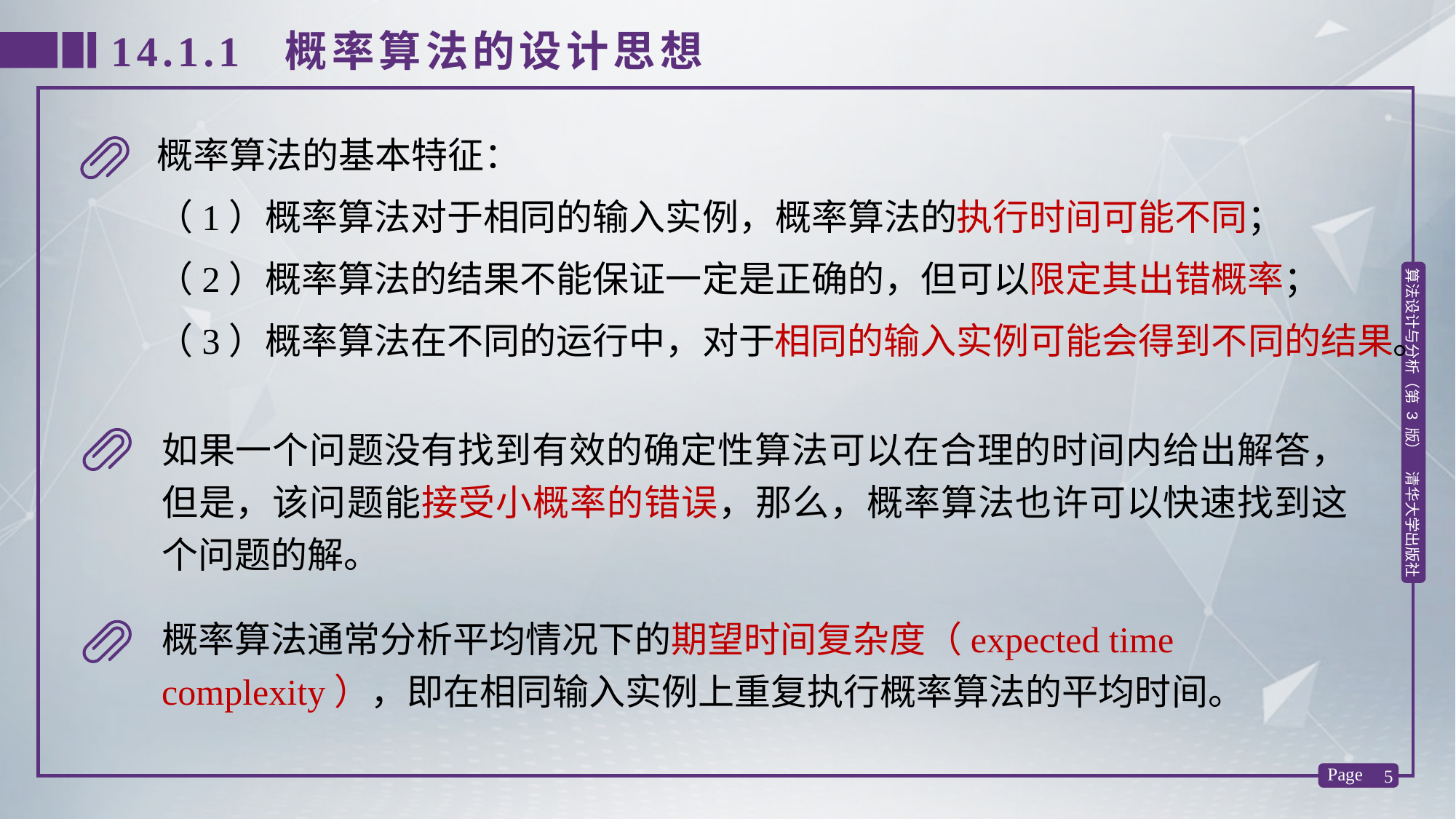

14.1.1  概率算法的设计思想
概率算法的基本特征：
（1）概率算法对于相同的输入实例，概率算法的执行时间可能不同；
（2）概率算法的结果不能保证一定是正确的，但可以限定其出错概率；
（3）概率算法在不同的运行中，对于相同的输入实例可能会得到不同的结果。

如果一个问题没有找到有效的确定性算法可以在合理的时间内给出解答，但是，该问题能接受小概率的错误，那么，概率算法也许可以快速找到这个问题的解。

概率算法通常分析平均情况下的期望时间复杂度（expected time complexity），即在相同输入实例上重复执行概率算法的平均时间。